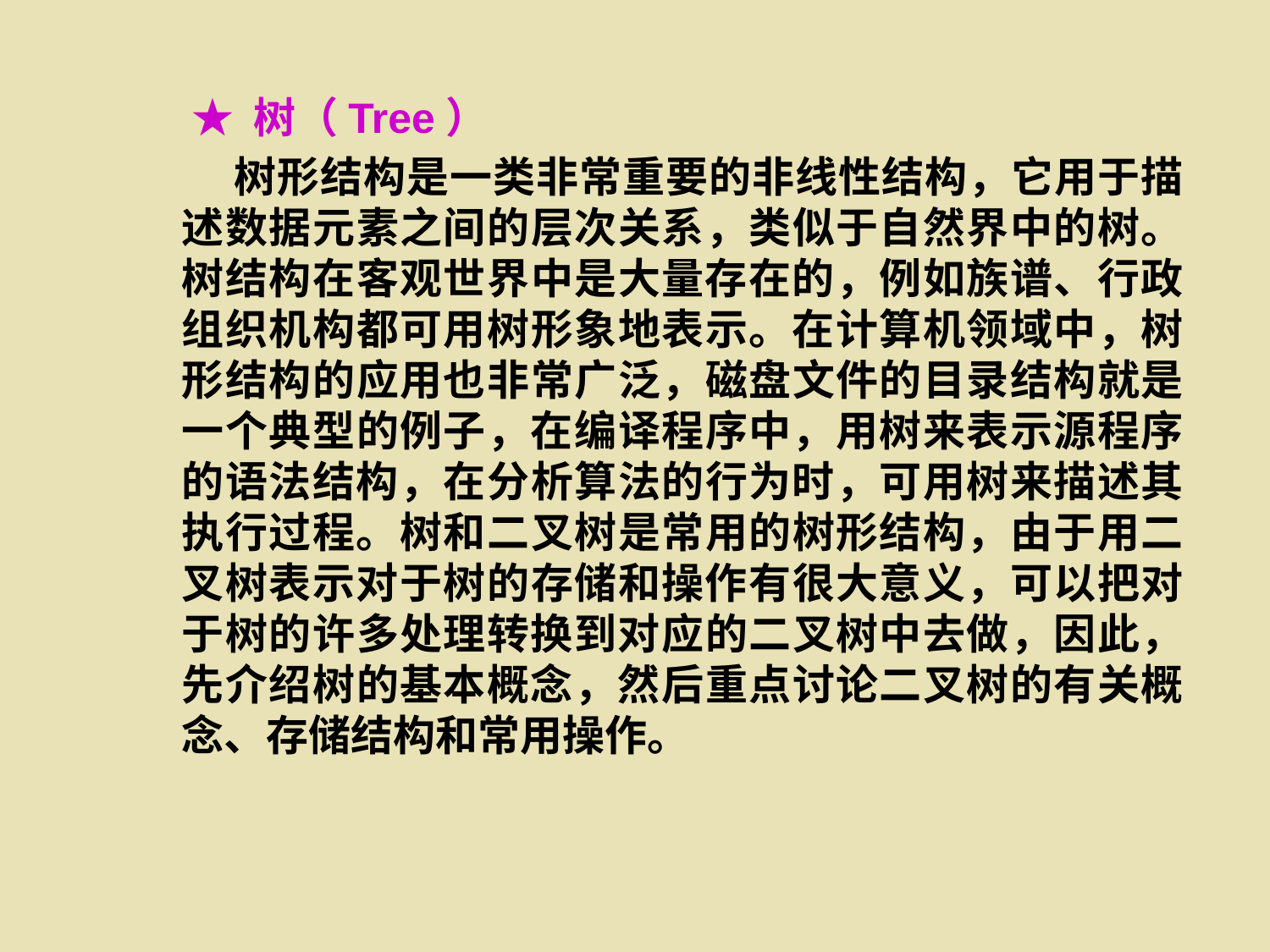

★ 树（Tree）
    树形结构是一类非常重要的非线性结构，它用于描述数据元素之间的层次关系，类似于自然界中的树。树结构在客观世界中是大量存在的，例如族谱、行政组织机构都可用树形象地表示。在计算机领域中，树形结构的应用也非常广泛，磁盘文件的目录结构就是一个典型的例子，在编译程序中，用树来表示源程序的语法结构，在分析算法的行为时，可用树来描述其执行过程。树和二叉树是常用的树形结构，由于用二叉树表示对于树的存储和操作有很大意义，可以把对于树的许多处理转换到对应的二叉树中去做，因此，先介绍树的基本概念，然后重点讨论二叉树的有关概念、存储结构和常用操作。